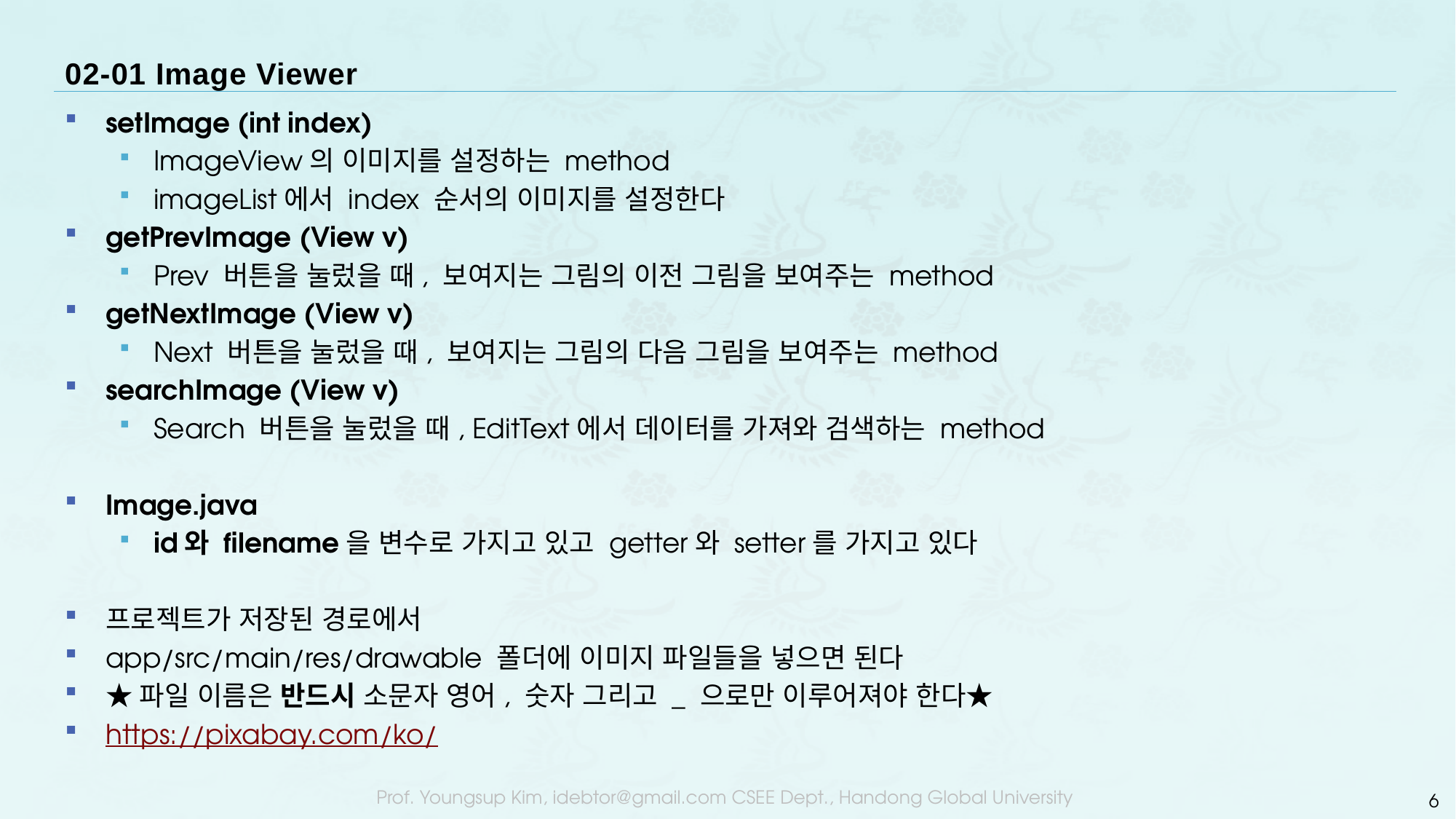

# 02-01 Image Viewer
setImage (int index)
ImageView의 이미지를 설정하는 method
imageList에서 index 순서의 이미지를 설정한다
getPrevImage (View v)
Prev 버튼을 눌렀을 때, 보여지는 그림의 이전 그림을 보여주는 method
getNextImage (View v)
Next 버튼을 눌렀을 때, 보여지는 그림의 다음 그림을 보여주는 method
searchImage (View v)
Search 버튼을 눌렀을 때, EditText에서 데이터를 가져와 검색하는 method

Image.java
id와 filename을 변수로 가지고 있고 getter와 setter를 가지고 있다

프로젝트가 저장된 경로에서
app/src/main/res/drawable 폴더에 이미지 파일들을 넣으면 된다
★파일 이름은 반드시 소문자 영어, 숫자 그리고 _ 으로만 이루어져야 한다★
https://pixabay.com/ko/
6